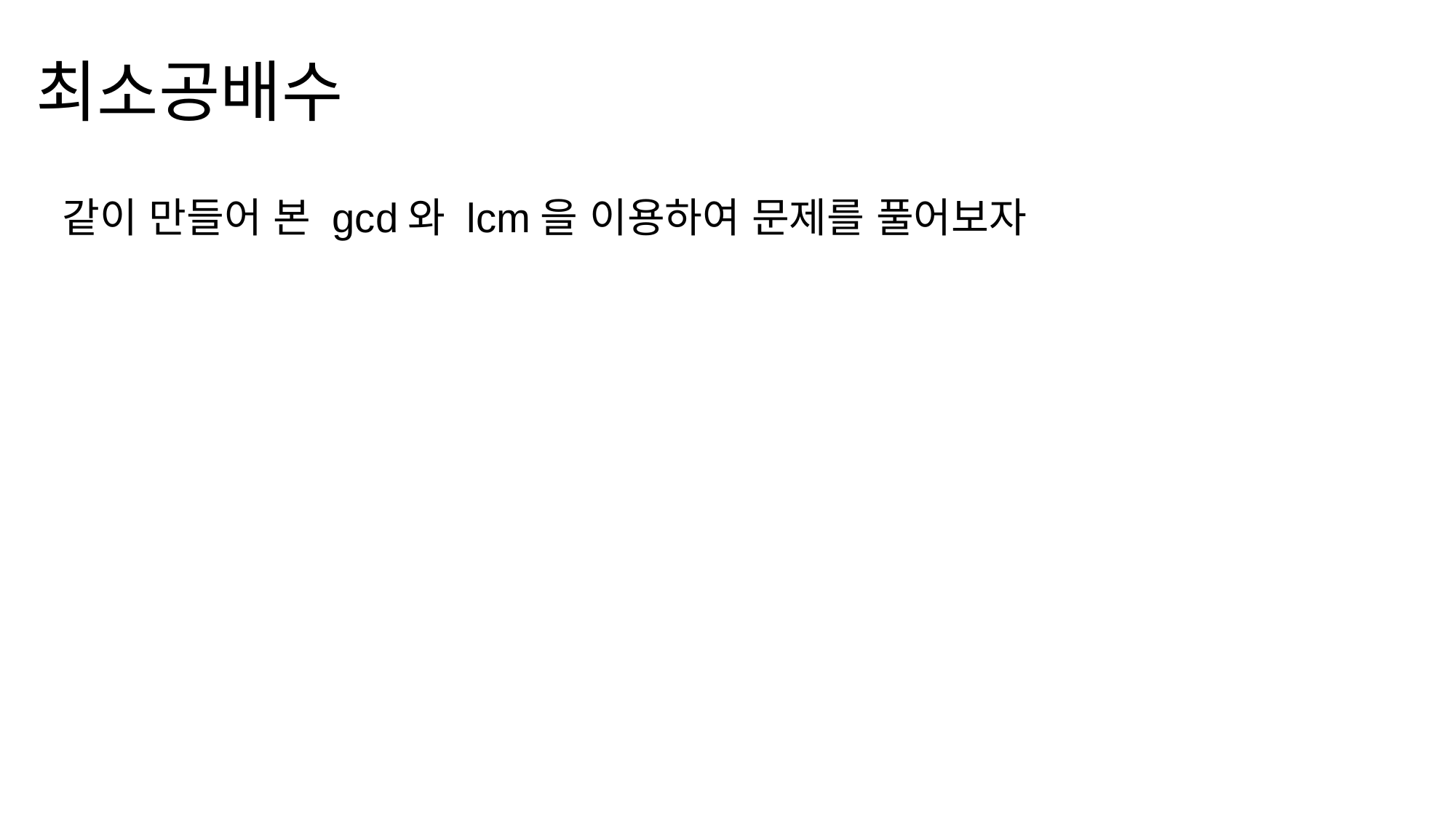

# 최소공배수
같이 만들어 본 gcd와 lcm을 이용하여 문제를 풀어보자